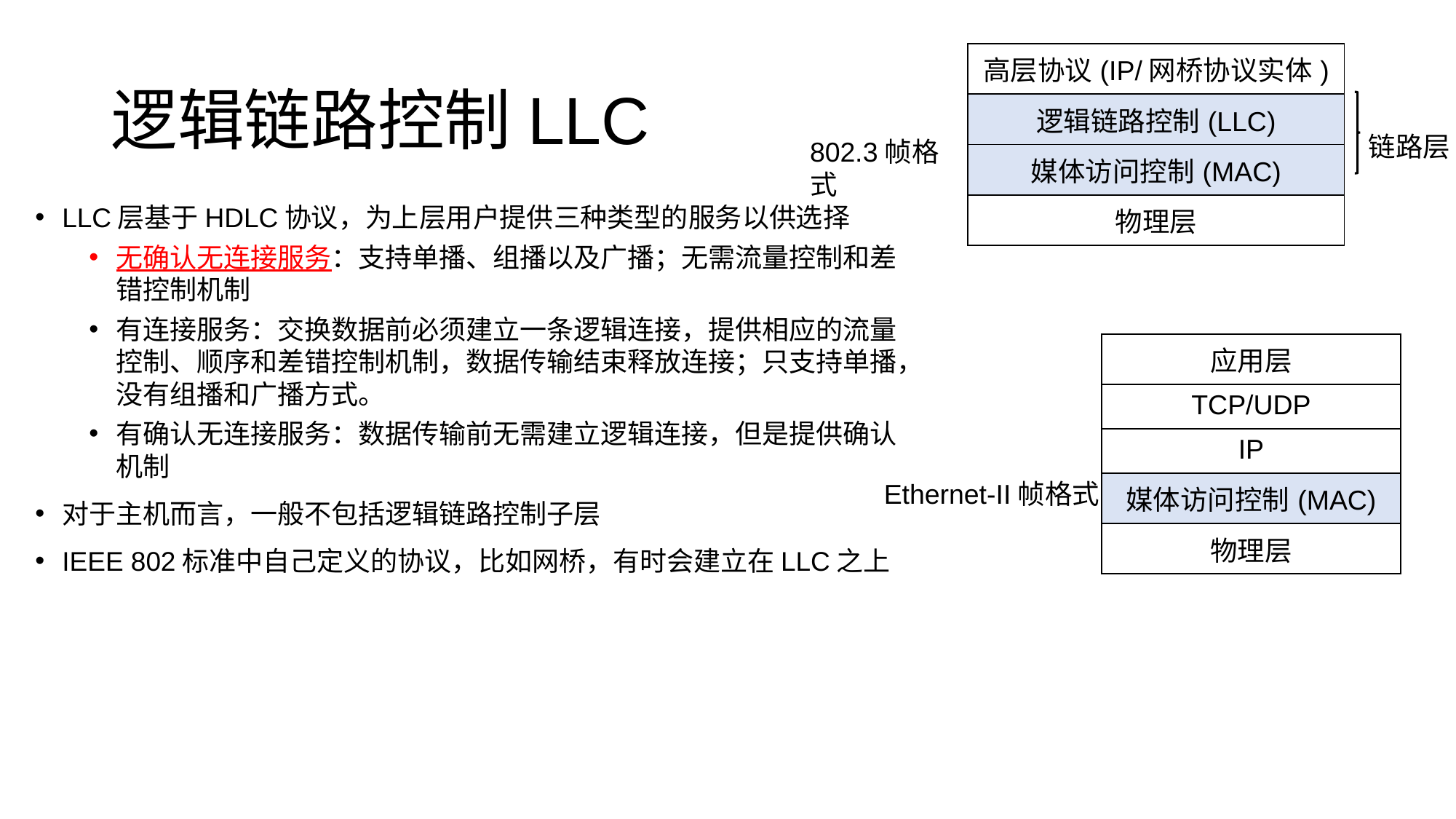

# 逻辑链路控制LLC
| 高层协议(IP/网桥协议实体) |  |
| --- | --- |
| 逻辑链路控制(LLC) | 链路层 |
| 媒体访问控制(MAC) |  |
| 物理层 |  |

802.3帧格式
LLC层基于HDLC协议，为上层用户提供三种类型的服务以供选择
无确认无连接服务：支持单播、组播以及广播；无需流量控制和差错控制机制
有连接服务：交换数据前必须建立一条逻辑连接，提供相应的流量控制、顺序和差错控制机制，数据传输结束释放连接；只支持单播，没有组播和广播方式。
有确认无连接服务：数据传输前无需建立逻辑连接，但是提供确认机制
对于主机而言，一般不包括逻辑链路控制子层
IEEE 802标准中自己定义的协议，比如网桥，有时会建立在LLC之上
| 应用层 |
| --- |
| TCP/UDP |
| IP |
| 媒体访问控制(MAC) |
| 物理层 |
Ethernet-II帧格式